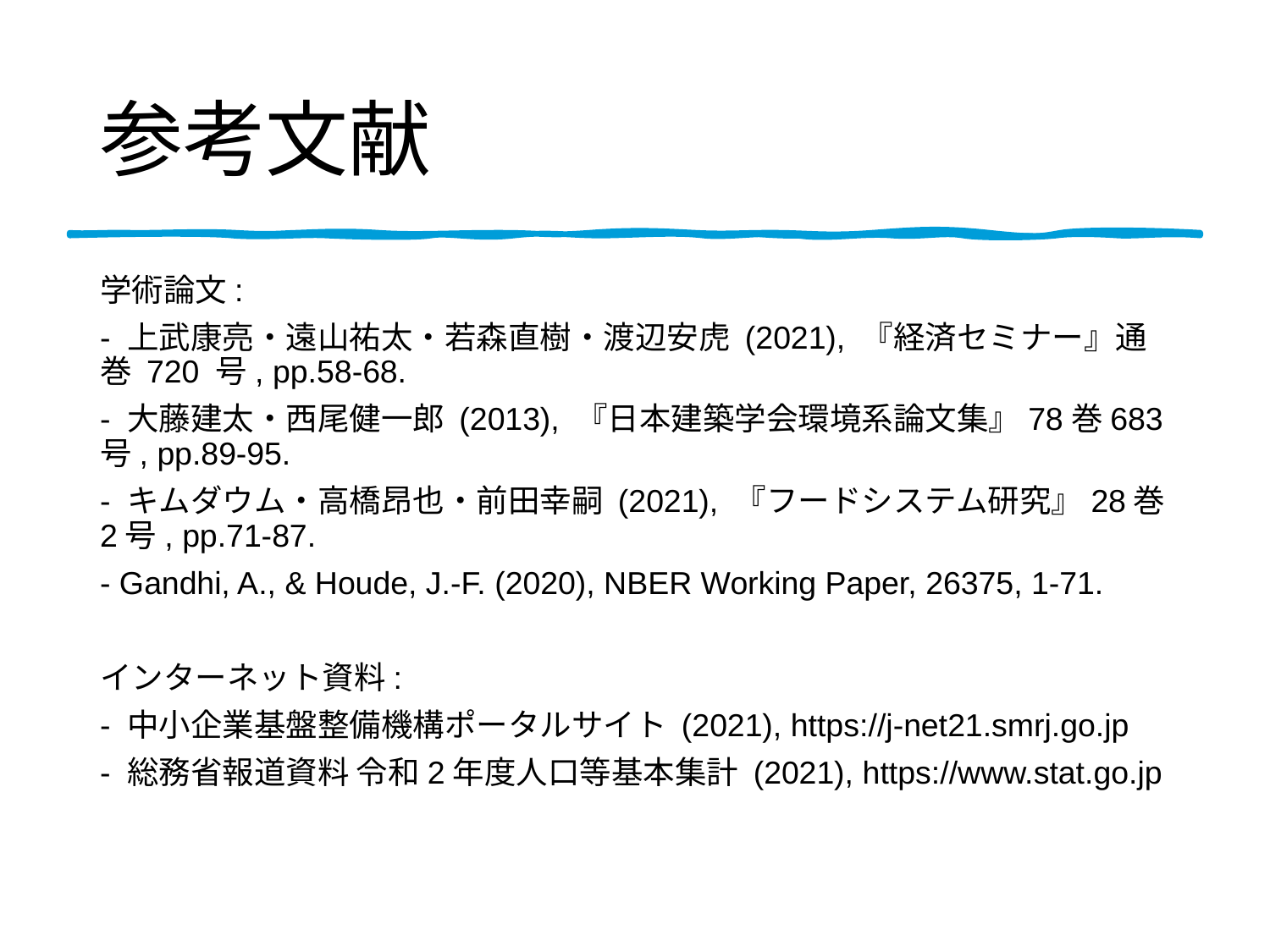

# 参考文献

学術論文:
- 上武康亮・遠山祐太・若森直樹・渡辺安虎 (2021), 『経済セミナー』通巻 720 号, pp.58-68.
- 大藤建太・西尾健一郎 (2013), 『日本建築学会環境系論文集』78巻683号, pp.89-95.
- キムダウム・高橋昂也・前田幸嗣 (2021), 『フードシステム研究』28巻2号, pp.71-87.
- Gandhi, A., & Houde, J.-F. (2020), NBER Working Paper, 26375, 1-71.

インターネット資料:
- 中小企業基盤整備機構ポータルサイト (2021), https://j-net21.smrj.go.jp
- 総務省報道資料 令和2年度人口等基本集計 (2021), https://www.stat.go.jp